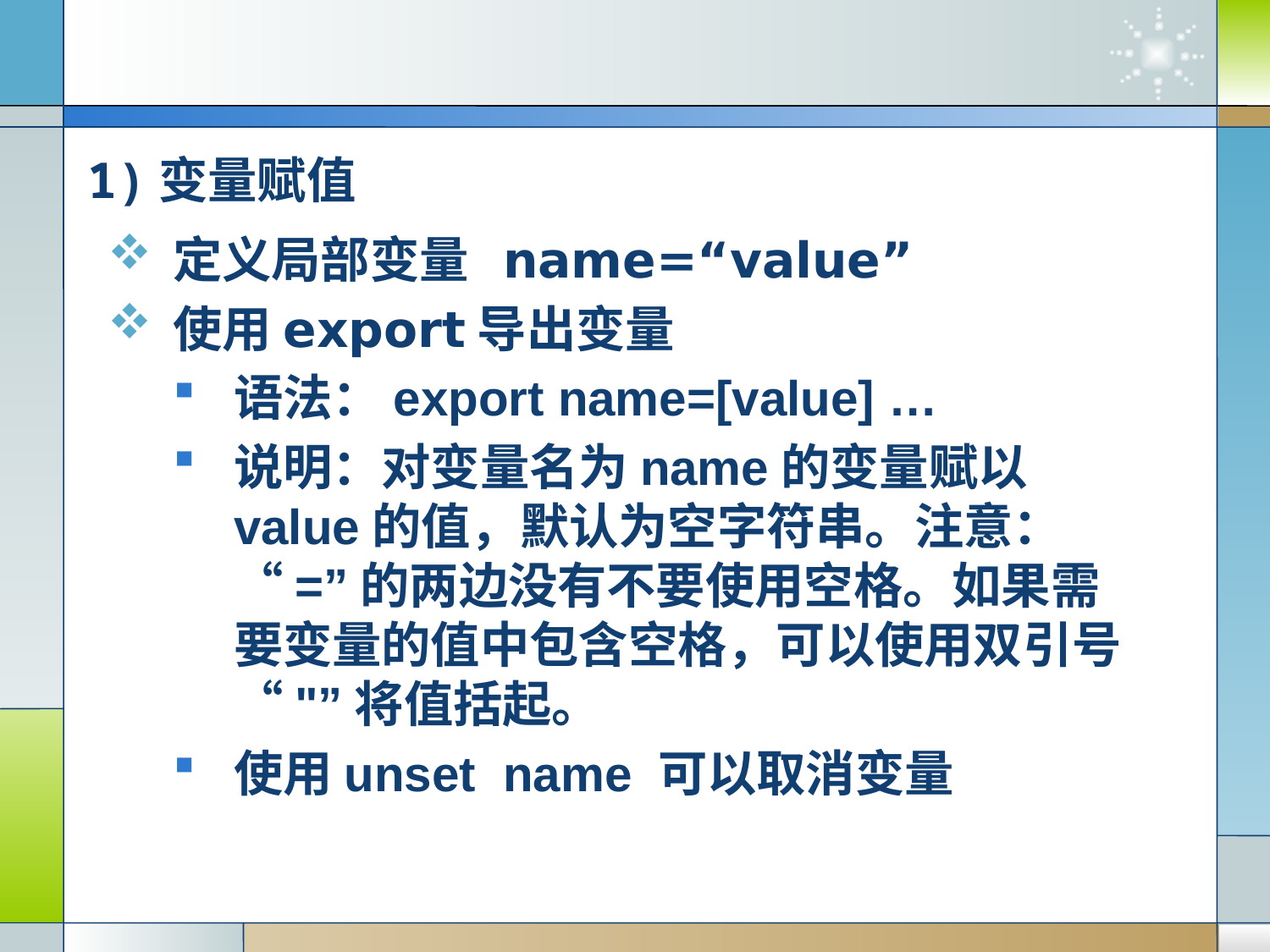

1)变量赋值
定义局部变量  name=“value”
使用export导出变量
语法：export name=[value] …
说明：对变量名为name的变量赋以value的值，默认为空字符串。注意：“=”的两边没有不要使用空格。如果需要变量的值中包含空格，可以使用双引号“"”将值括起。
使用unset  name 可以取消变量
84